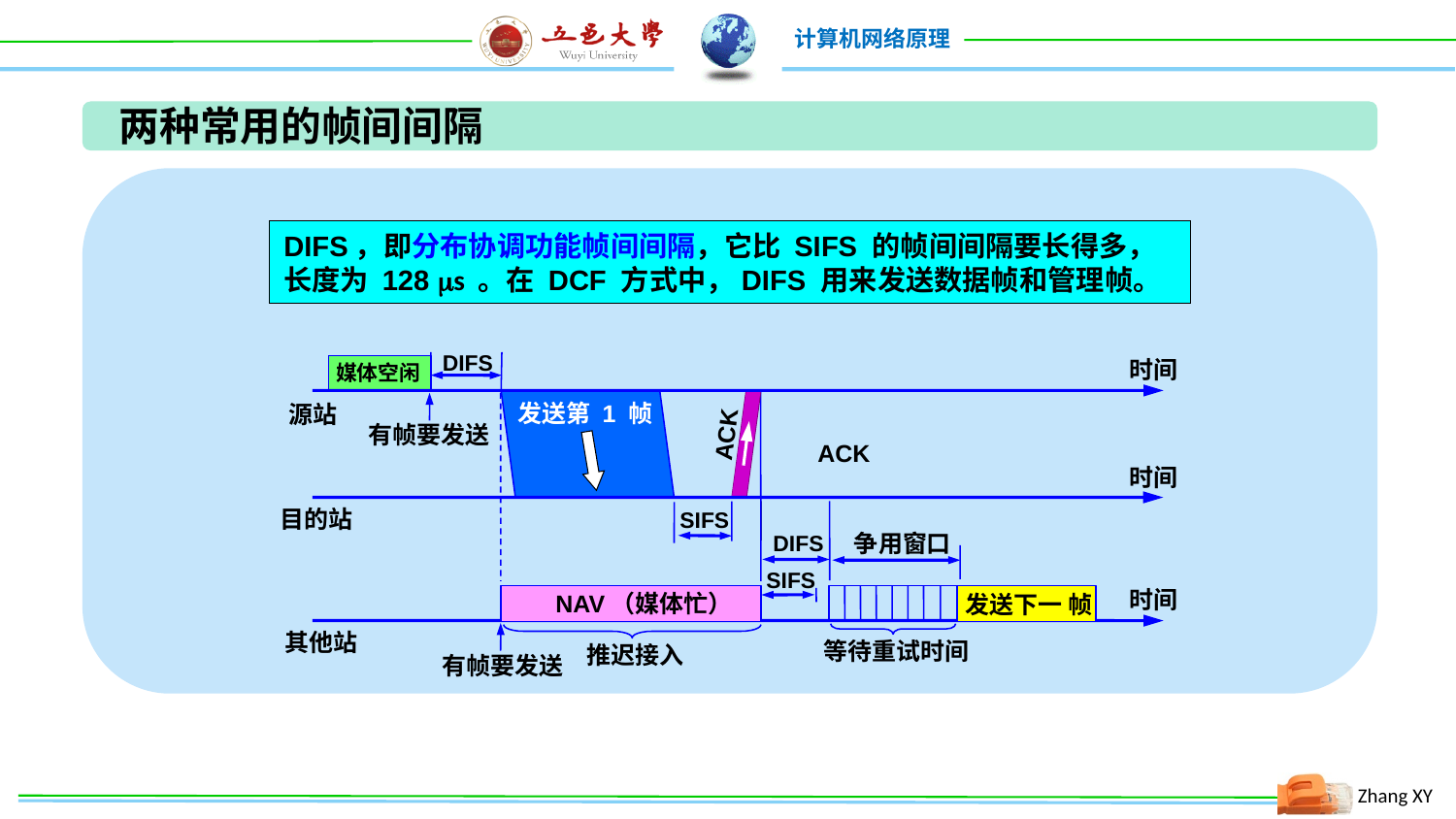

两种常用的帧间间隔

DIFS，即分布协调功能帧间间隔，它比 SIFS 的帧间间隔要长得多，长度为 128 μs 。在 DCF 方式中，DIFS 用来发送数据帧和管理帧。
DIFS
DIFS
时间

媒体空闲

发送第 1 帧

源站

有帧要发送
ACK

ACK

时间
目的站

SIFS

争用窗口

SIFS

时间
NAV（媒体忙）
发送下一 帧

 其他站

等待重试时间
推迟接入
有帧要发送